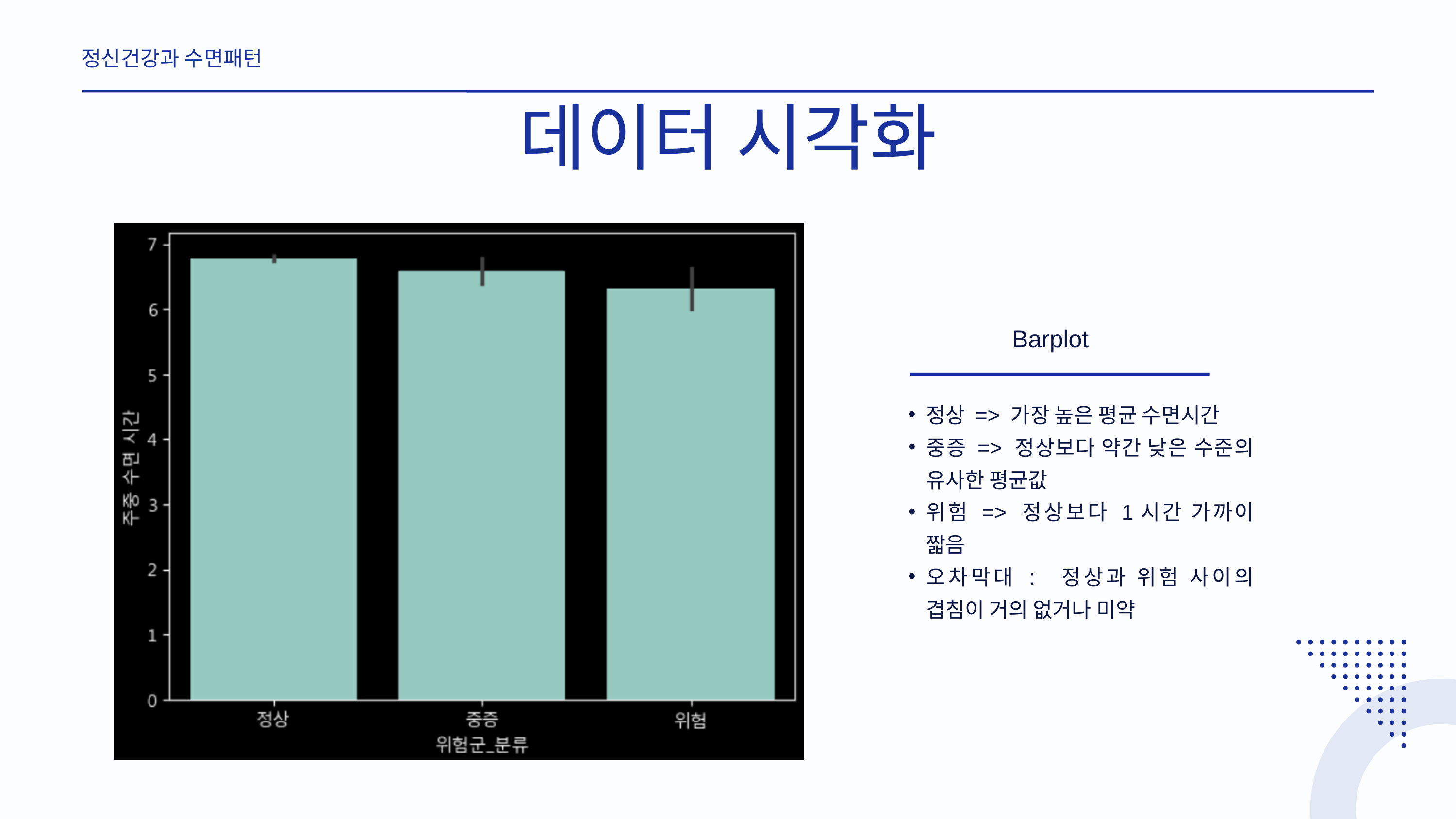

정신건강과 수면패턴

데이터 시각화

Barplot

정상 => 가장 높은 평균 수면시간
중증 => 정상보다 약간 낮은 수준의 유사한 평균값
위험 => 정상보다 1시간 가까이 짧음
오차막대 :  정상과 위험 사이의 겹침이 거의 없거나 미약